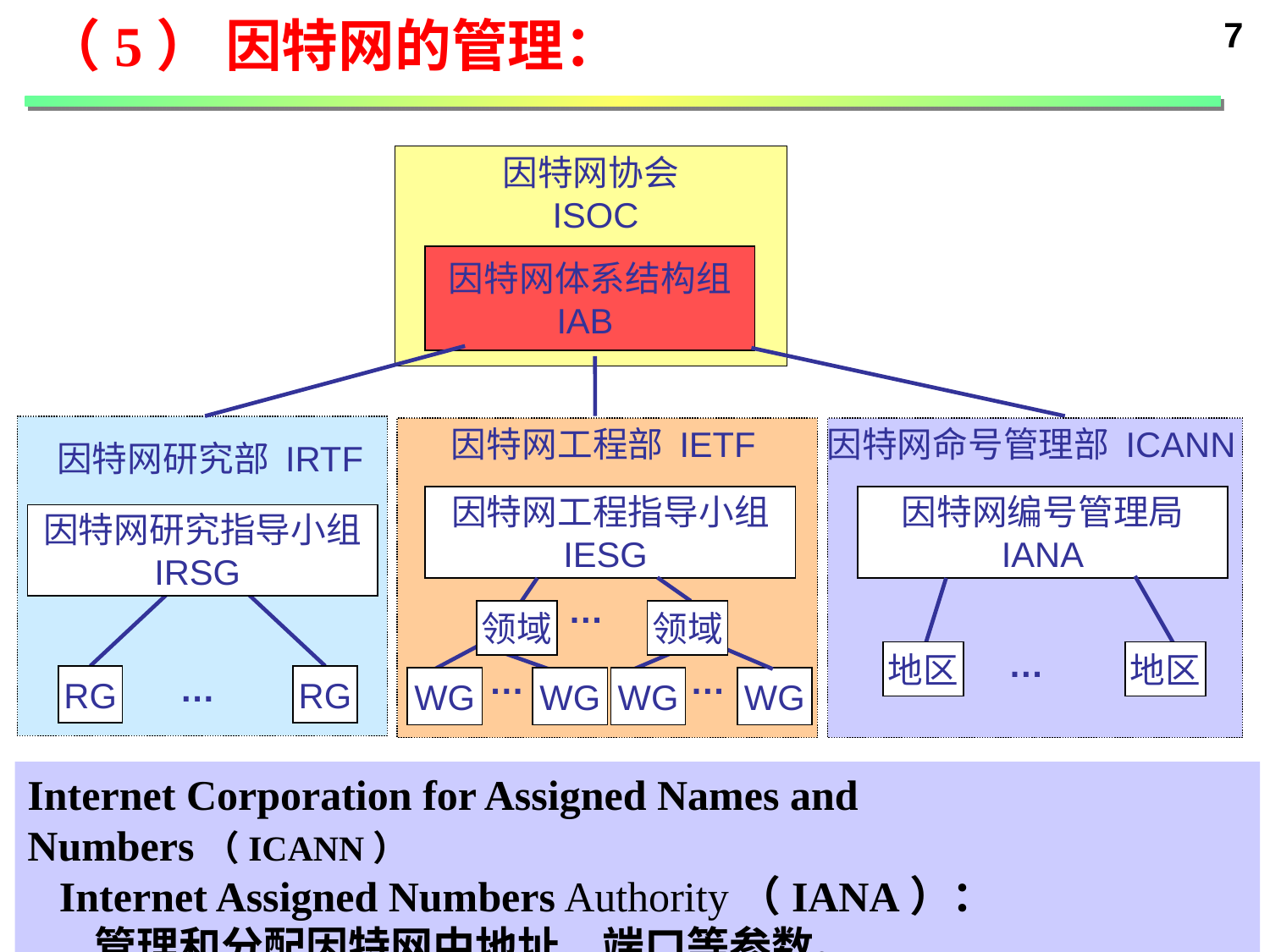

（5） 因特网的管理：
7

因特网协会
 ISOC

因特网体系结构组
IAB

因特网工程部 IETF
因特网命号管理部 ICANN

因特网研究部 IRTF
因特网工程指导小组
IESG
因特网编号管理局
IANA
因特网研究指导小组
IRSG

…

领域
领域
…
地区
地区

…
…
…
RG
RG
WG
WG
WG
WG
Internet Corporation for Assigned Names and Numbers（ICANN）
   Internet Assigned Numbers Authority（IANA）：
      管理和分配因特网中地址、端口等参数。